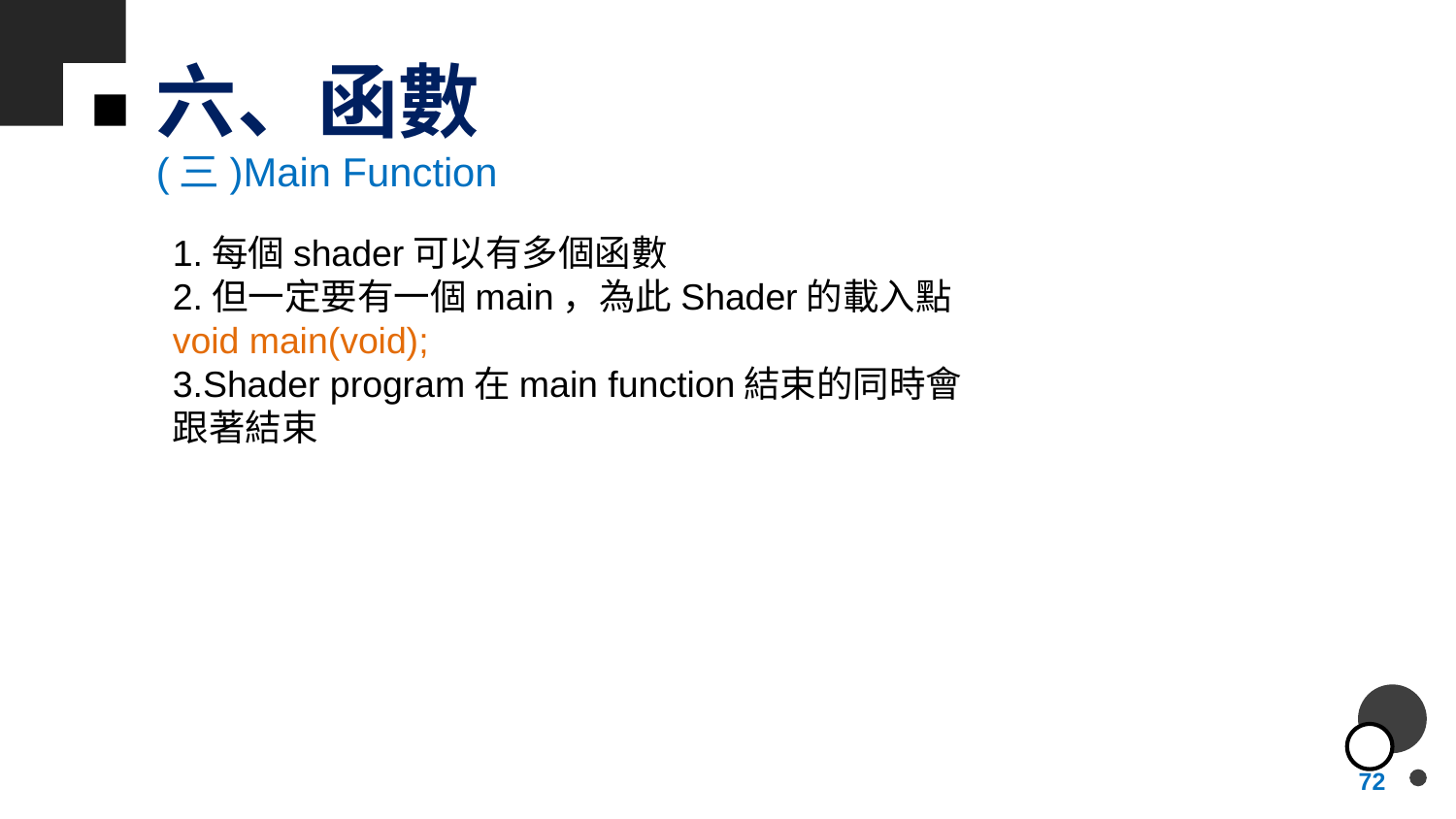

# 六、函數
(三)Main Function
1.每個shader可以有多個函數
2.但一定要有一個main，為此Shader的載入點
void main(void);
3.Shader program在main function結束的同時會跟著結束

72